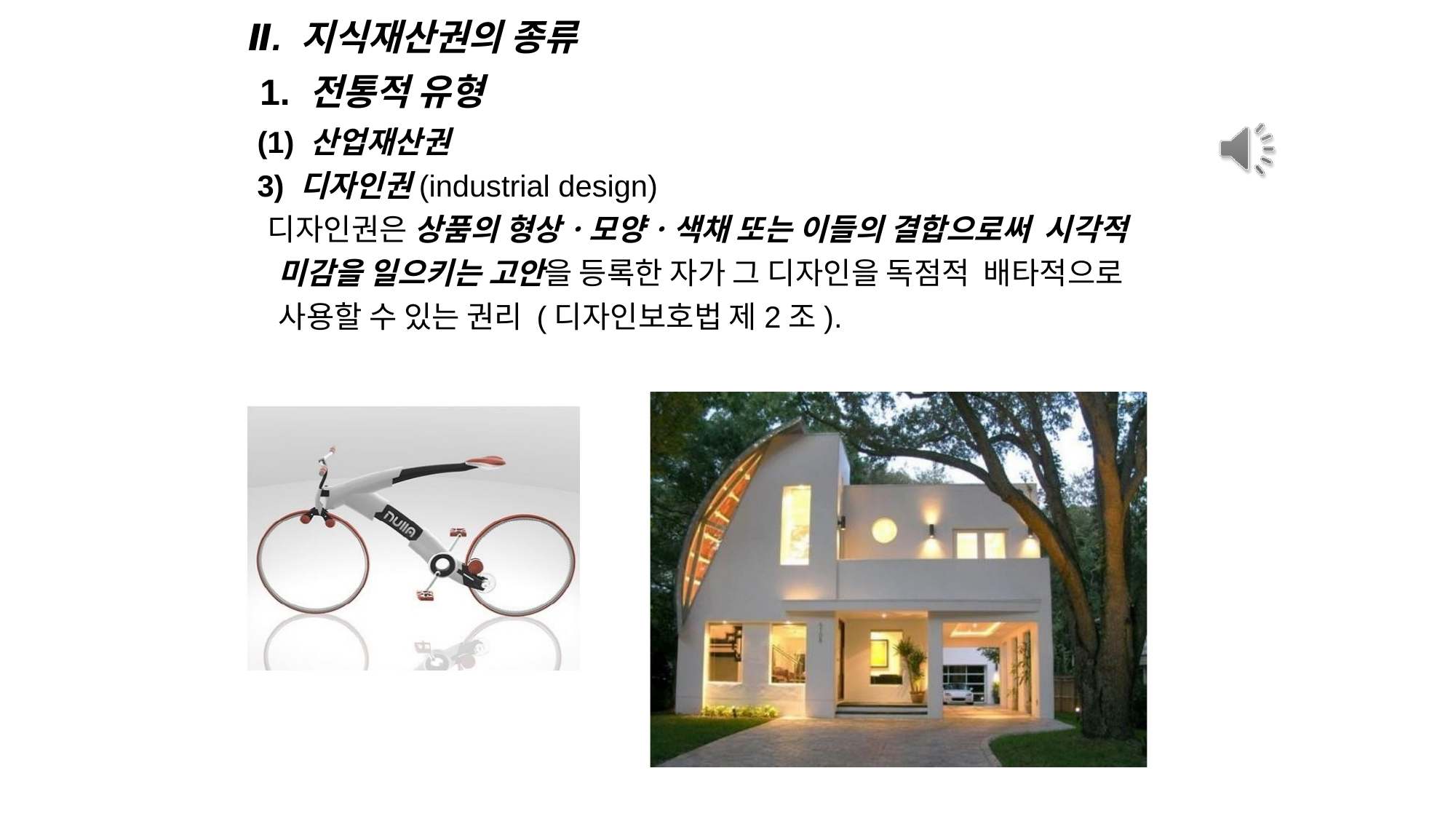

# Ⅱ. 지식재산권의 종류
1. 전통적 유형
(1) 산업재산권
3) 디자인권(industrial design)
디자인권은 상품의 형상ㆍ모양ㆍ색채 또는 이들의 결합으로써  시각적 미감을 일으키는 고안을 등록한 자가 그 디자인을 독점적  배타적으로 사용할 수 있는 권리 (디자인보호법 제2조).